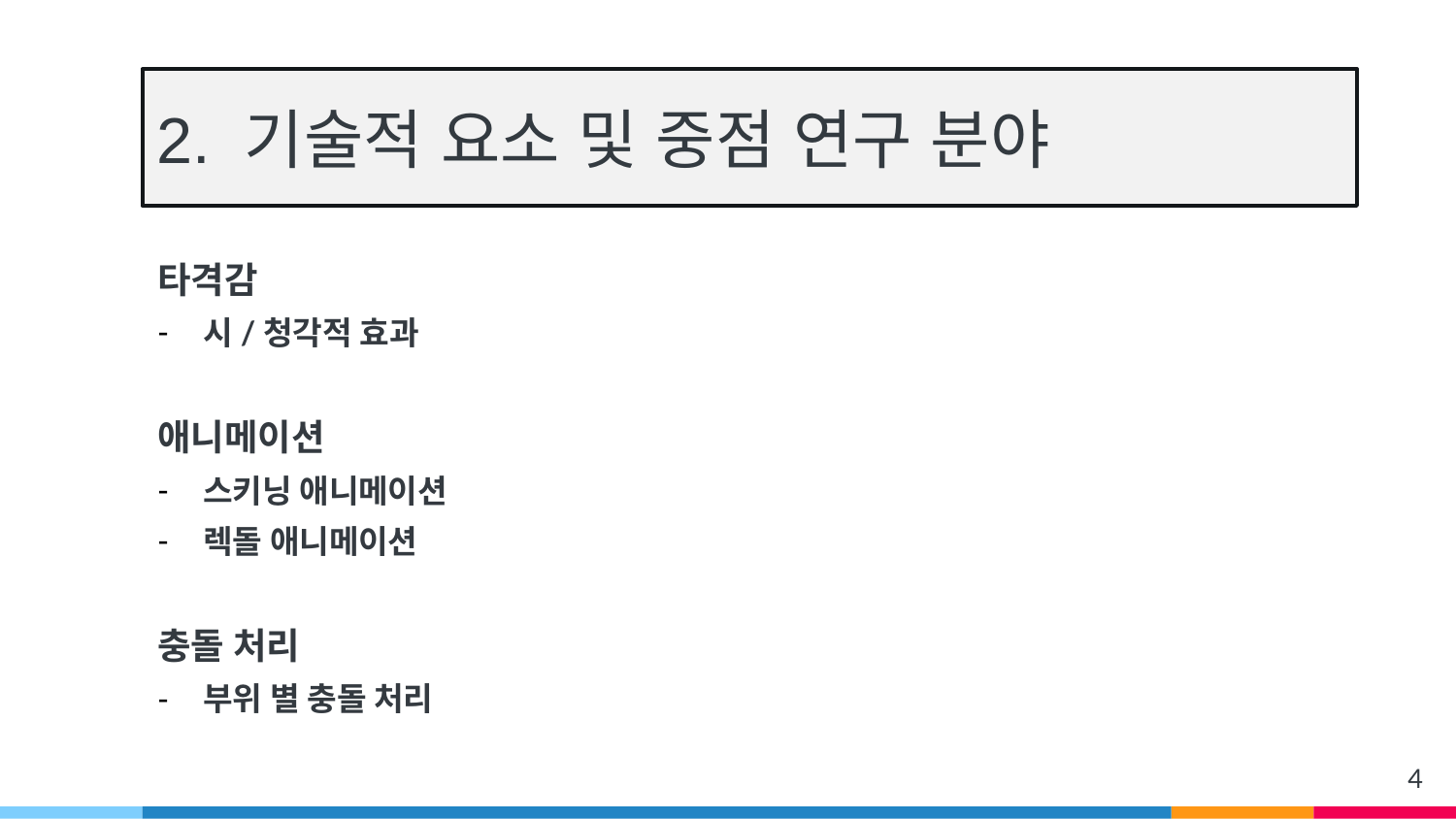

# 2. 기술적 요소 및 중점 연구 분야
타격감
시/청각적 효과

애니메이션
스키닝 애니메이션
렉돌 애니메이션

충돌 처리
부위 별 충돌 처리

4